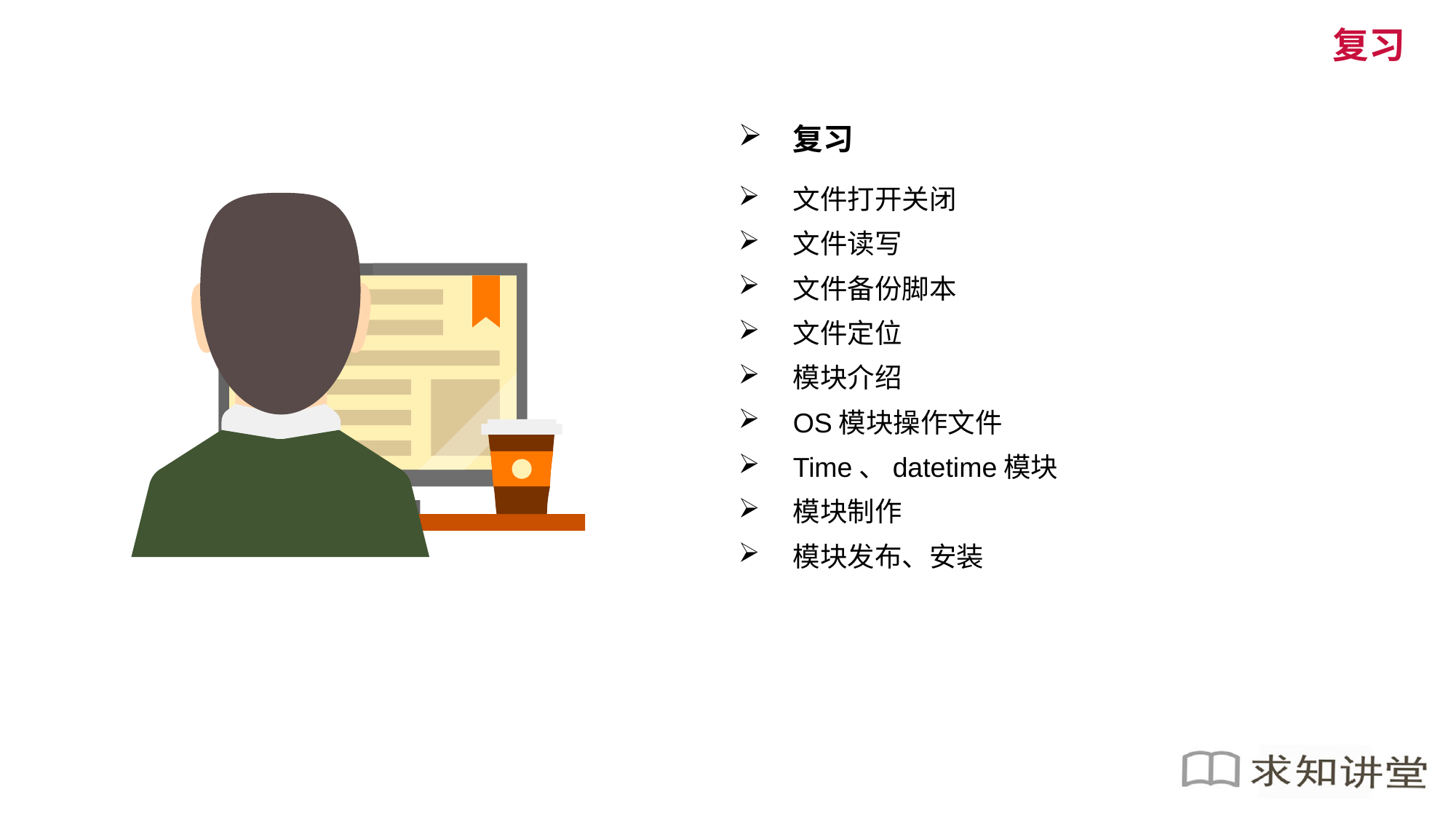

复习
复习
文件打开关闭
文件读写
文件备份脚本
文件定位
模块介绍
OS模块操作文件
Time、datetime模块
模块制作
模块发布、安装